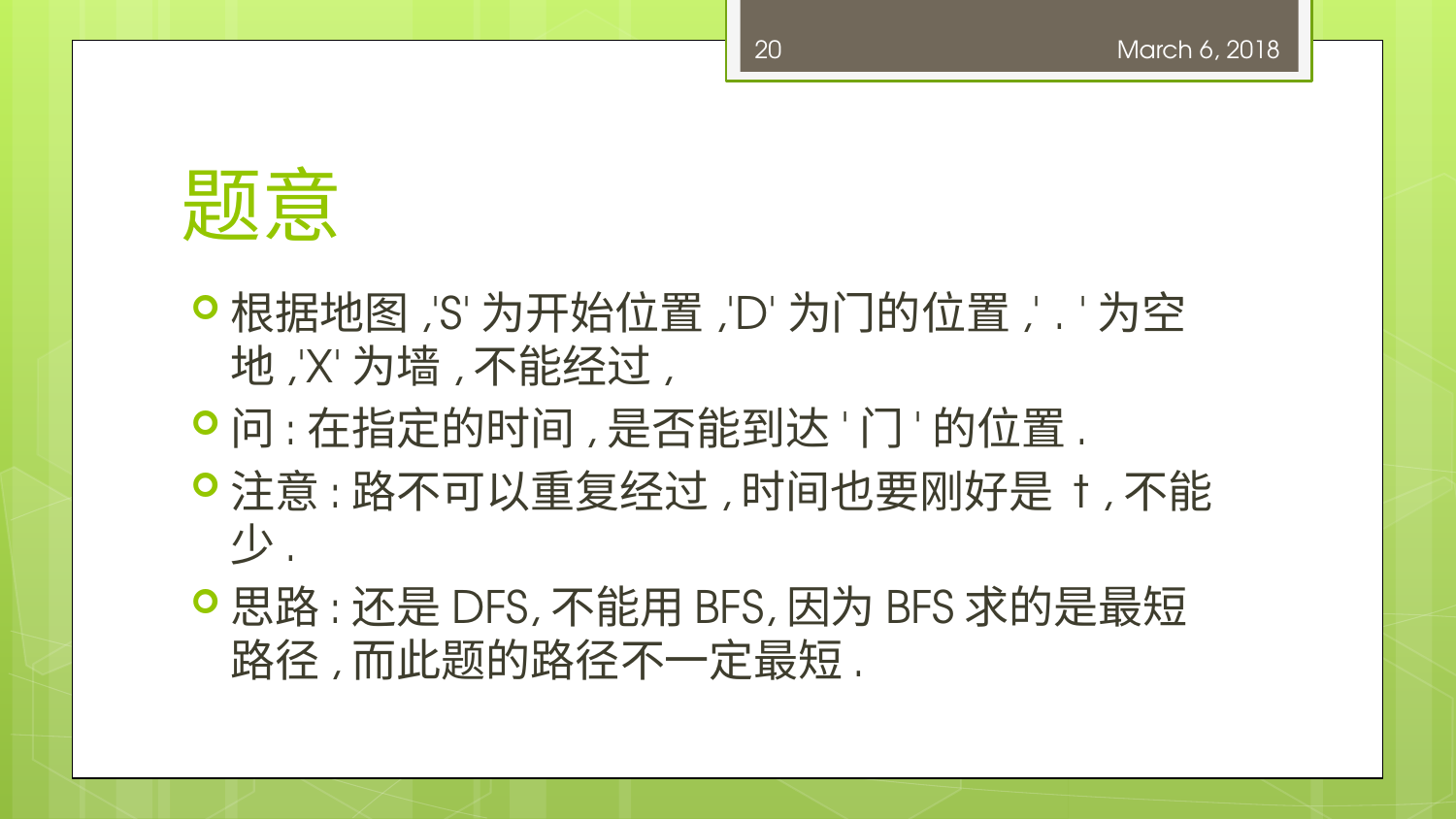

20
March 6, 2018
# 题意
根据地图,'S'为开始位置,'D'为门的位置,' . '为空地,'X'为墙,不能经过,
问:在指定的时间,是否能到达'门'的位置.
注意:路不可以重复经过,时间也要刚好是 t ,不能少.
思路:还是DFS,不能用BFS,因为BFS求的是最短路径,而此题的路径不一定最短.